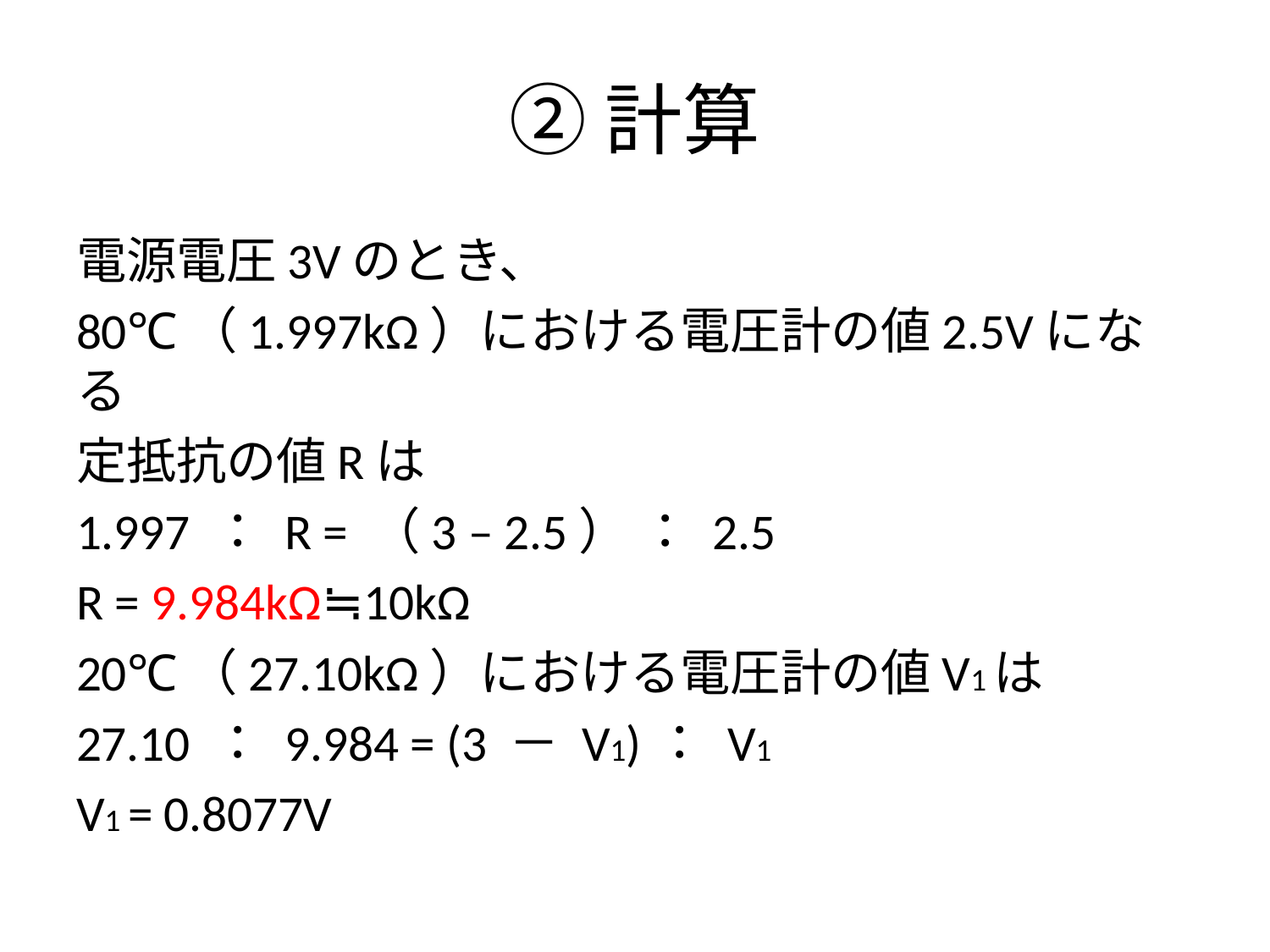

# ②計算
電源電圧3Vのとき、
80℃（1.997kΩ）における電圧計の値2.5Vになる
定抵抗の値Rは
1.997 ： R = （3 – 2.5） ： 2.5
R = 9.984kΩ≒10kΩ
20℃（27.10kΩ）における電圧計の値V1は
27.10 ： 9.984 = (3 － V1) ： V1
V1 = 0.8077V